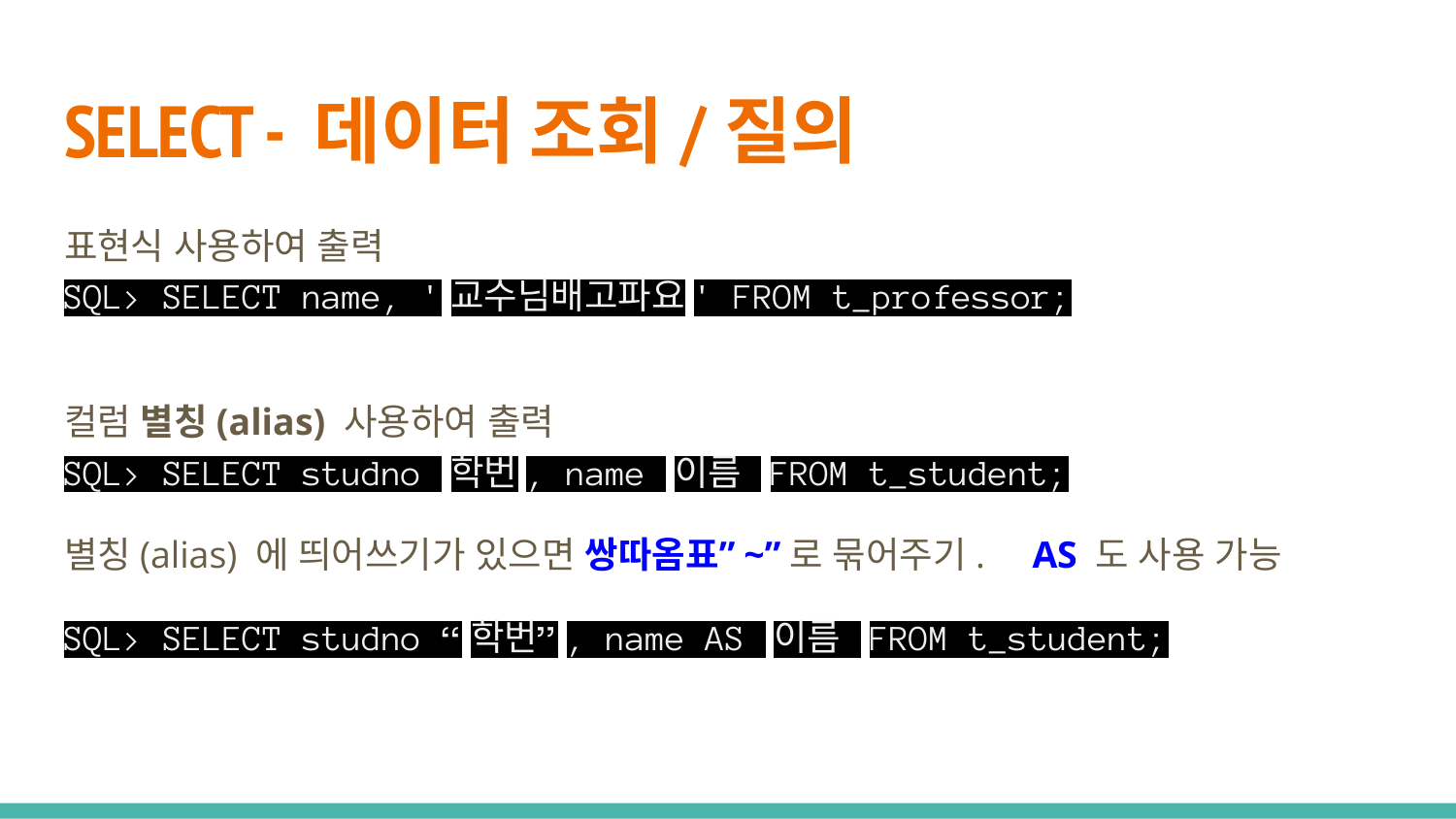

# SELECT - 데이터 조회/질의
표현식 사용하여 출력
SQL> SELECT name, '교수님배고파요' FROM t_professor;
컬럼 별칭(alias) 사용하여 출력
SQL> SELECT studno 학번, name 이름 FROM t_student;
별칭(alias) 에 띄어쓰기가 있으면 쌍따옴표”~”로 묶어주기.     AS 도 사용 가능
SQL> SELECT studno “학번”, name AS 이름 FROM t_student;